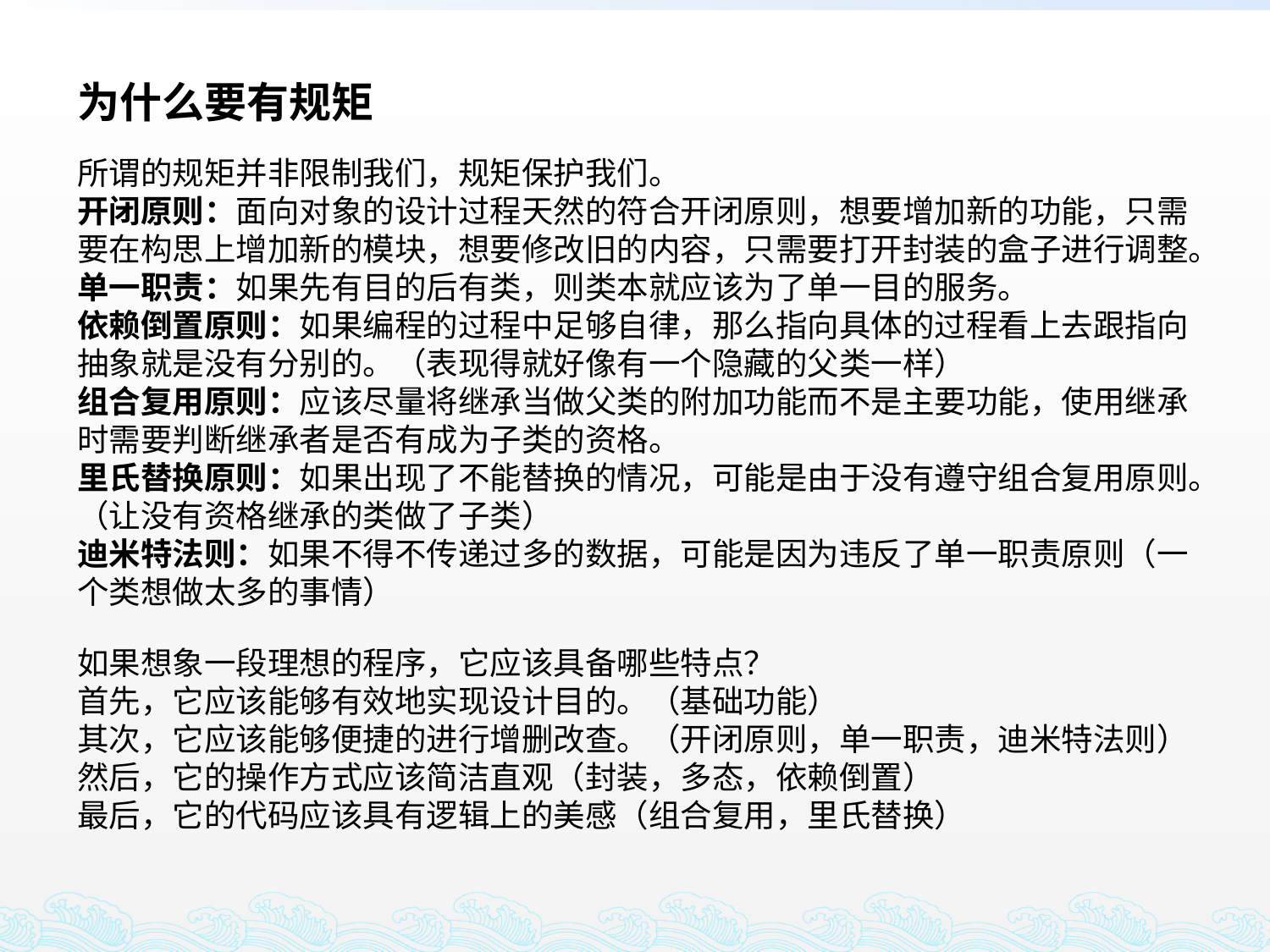

为什么要有规矩
所谓的规矩并非限制我们，规矩保护我们。
开闭原则：面向对象的设计过程天然的符合开闭原则，想要增加新的功能，只需要在构思上增加新的模块，想要修改旧的内容，只需要打开封装的盒子进行调整。
单一职责：如果先有目的后有类，则类本就应该为了单一目的服务。
依赖倒置原则：如果编程的过程中足够自律，那么指向具体的过程看上去跟指向抽象就是没有分别的。（表现得就好像有一个隐藏的父类一样）
组合复用原则：应该尽量将继承当做父类的附加功能而不是主要功能，使用继承时需要判断继承者是否有成为子类的资格。
里氏替换原则：如果出现了不能替换的情况，可能是由于没有遵守组合复用原则。（让没有资格继承的类做了子类）
迪米特法则：如果不得不传递过多的数据，可能是因为违反了单一职责原则（一个类想做太多的事情）
如果想象一段理想的程序，它应该具备哪些特点？
首先，它应该能够有效地实现设计目的。（基础功能）
其次，它应该能够便捷的进行增删改查。（开闭原则，单一职责，迪米特法则）
然后，它的操作方式应该简洁直观（封装，多态，依赖倒置）
最后，它的代码应该具有逻辑上的美感（组合复用，里氏替换）